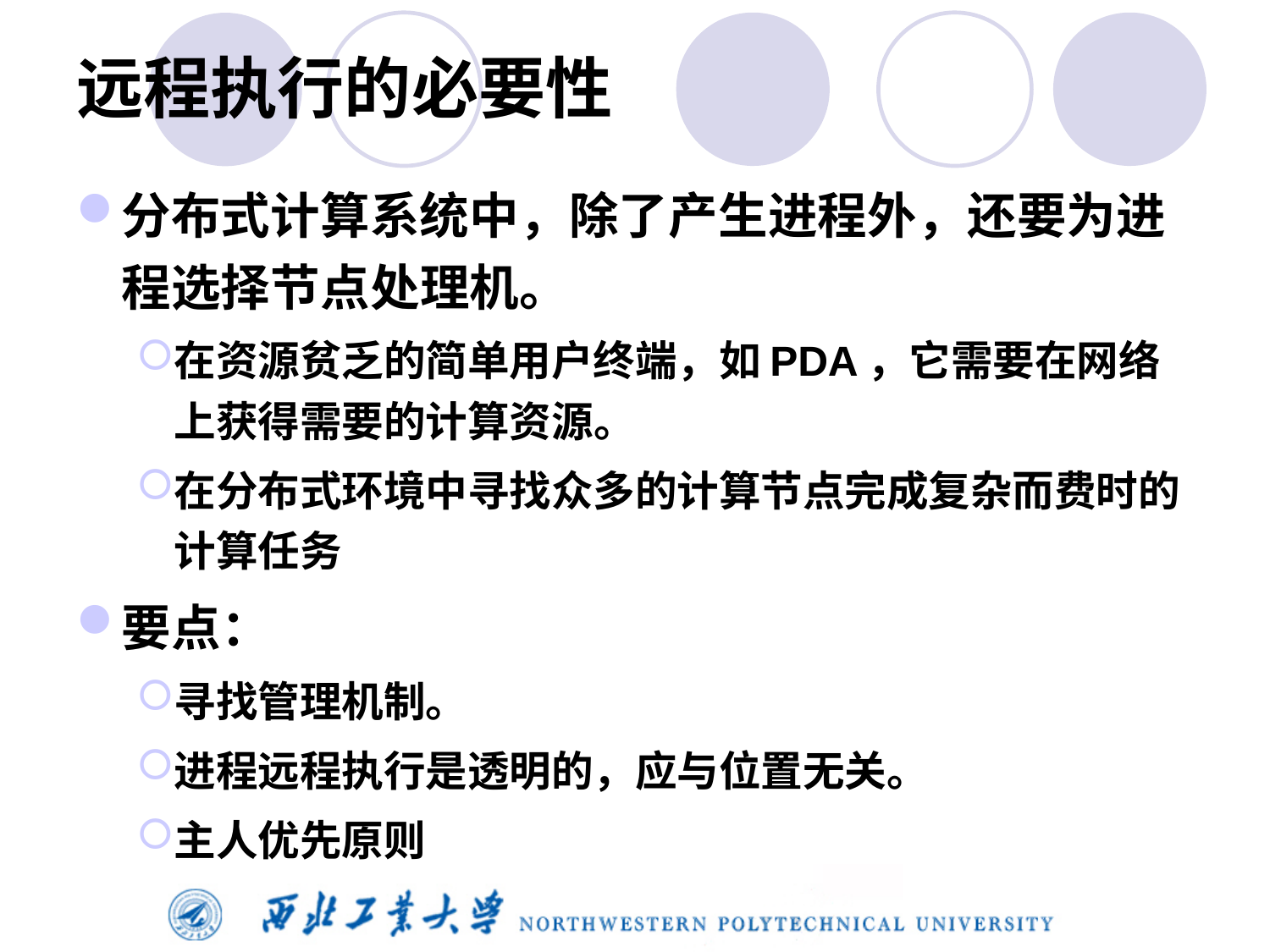

# 远程执行的必要性
分布式计算系统中，除了产生进程外，还要为进程选择节点处理机。
在资源贫乏的简单用户终端，如PDA，它需要在网络上获得需要的计算资源。
在分布式环境中寻找众多的计算节点完成复杂而费时的计算任务
要点：
寻找管理机制。
进程远程执行是透明的，应与位置无关。
主人优先原则